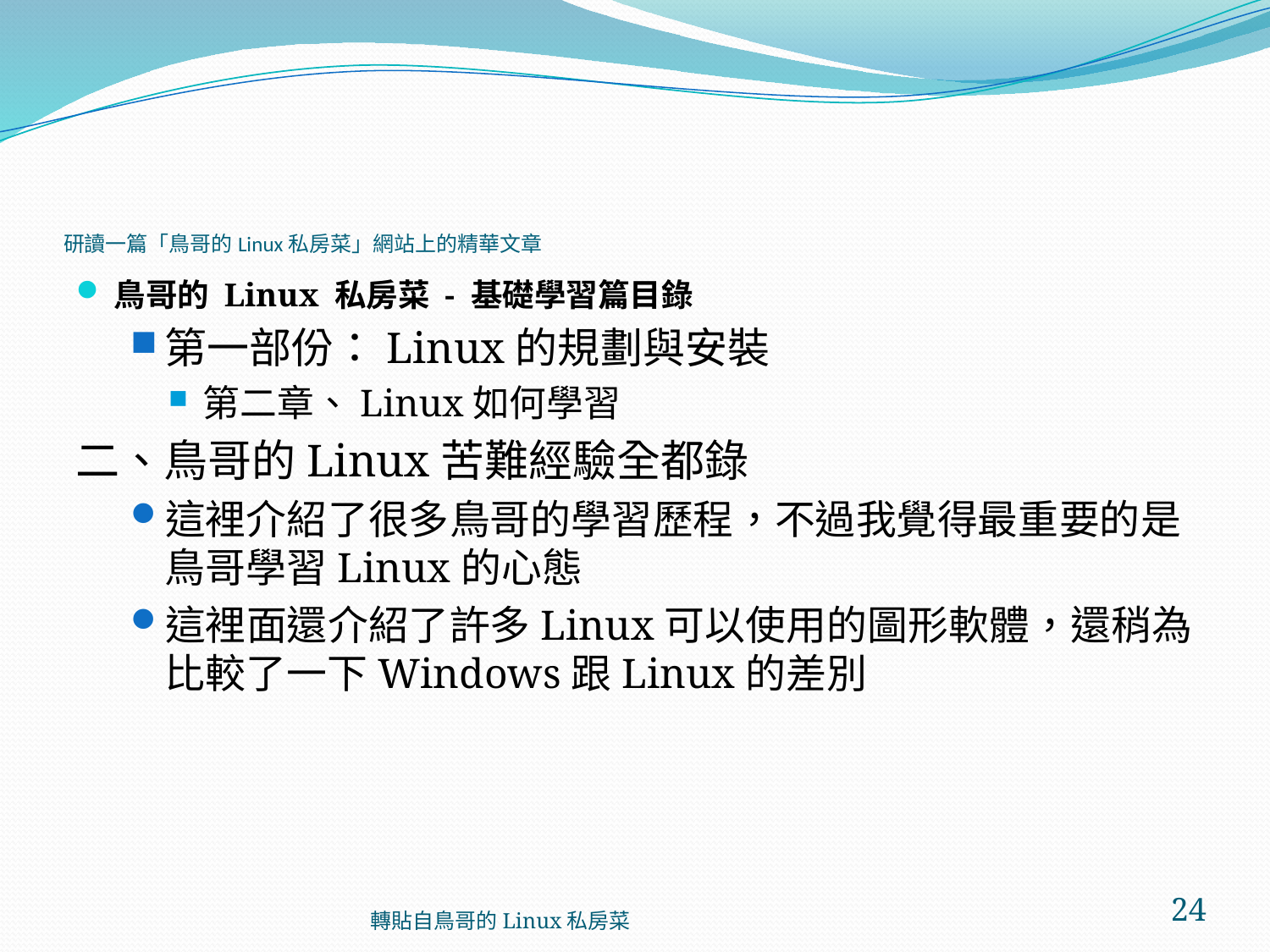

# 研讀一篇「鳥哥的Linux私房菜」網站上的精華文章
鳥哥的 Linux 私房菜 - 基礎學習篇目錄
第一部份：Linux的規劃與安裝
第二章、Linux如何學習
二、鳥哥的Linux苦難經驗全都錄
這裡介紹了很多鳥哥的學習歷程，不過我覺得最重要的是鳥哥學習Linux的心態
這裡面還介紹了許多Linux可以使用的圖形軟體，還稍為比較了一下Windows跟Linux的差別
轉貼自鳥哥的Linux私房菜
24